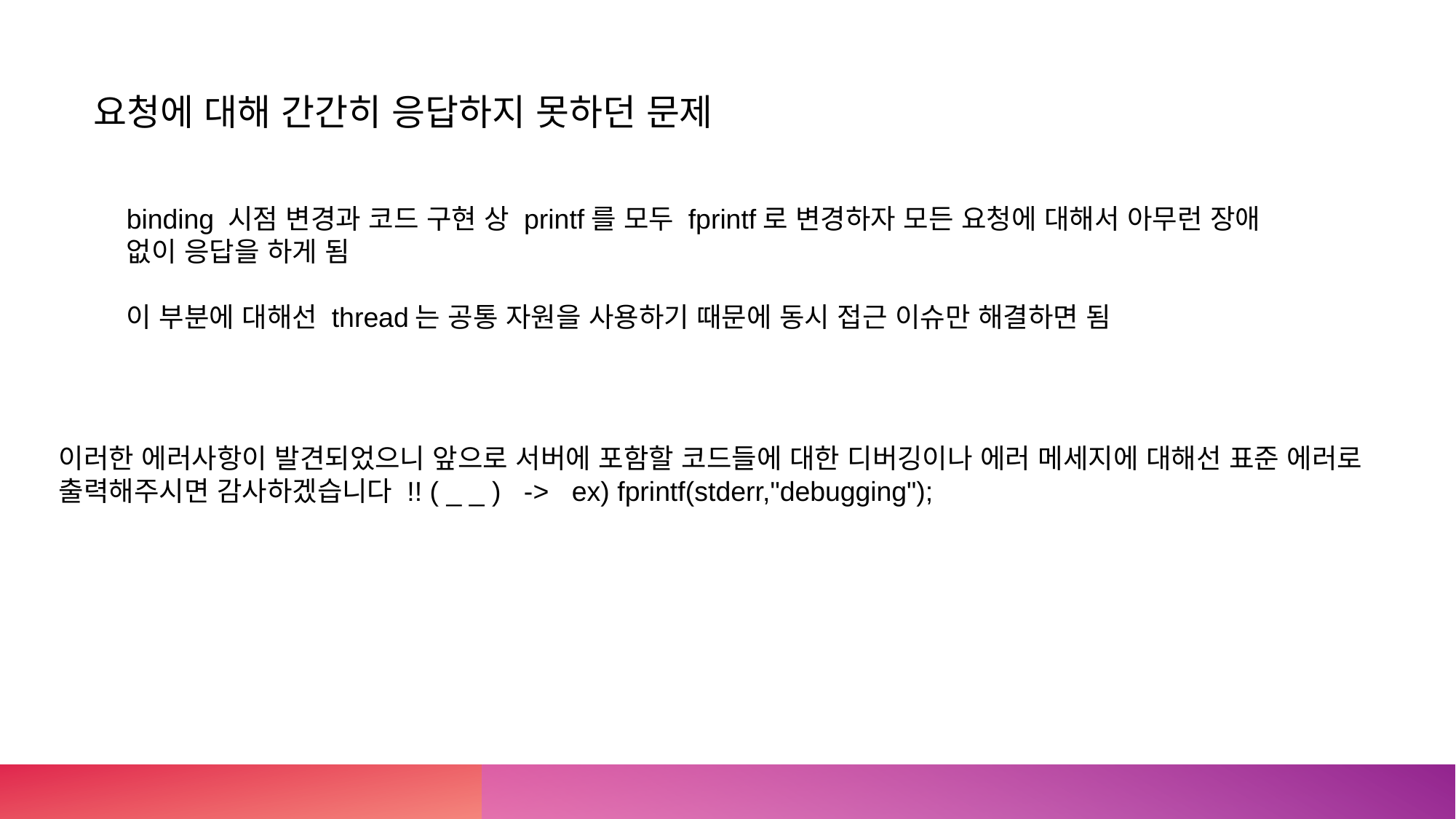

요청에 대해 간간히 응답하지 못하던 문제
binding 시점 변경과 코드 구현 상 printf를 모두 fprintf로 변경하자 모든 요청에 대해서 아무런 장애 없이 응답을 하게 됨

이 부분에 대해선 thread는 공통 자원을 사용하기 때문에 동시 접근 이슈만 해결하면 됨

이러한 에러사항이 발견되었으니 앞으로 서버에 포함할 코드들에 대한 디버깅이나 에러 메세지에 대해선 표준 에러로 출력해주시면 감사하겠습니다 !! ( _ _ )   ->   ex) fprintf(stderr,"debugging");